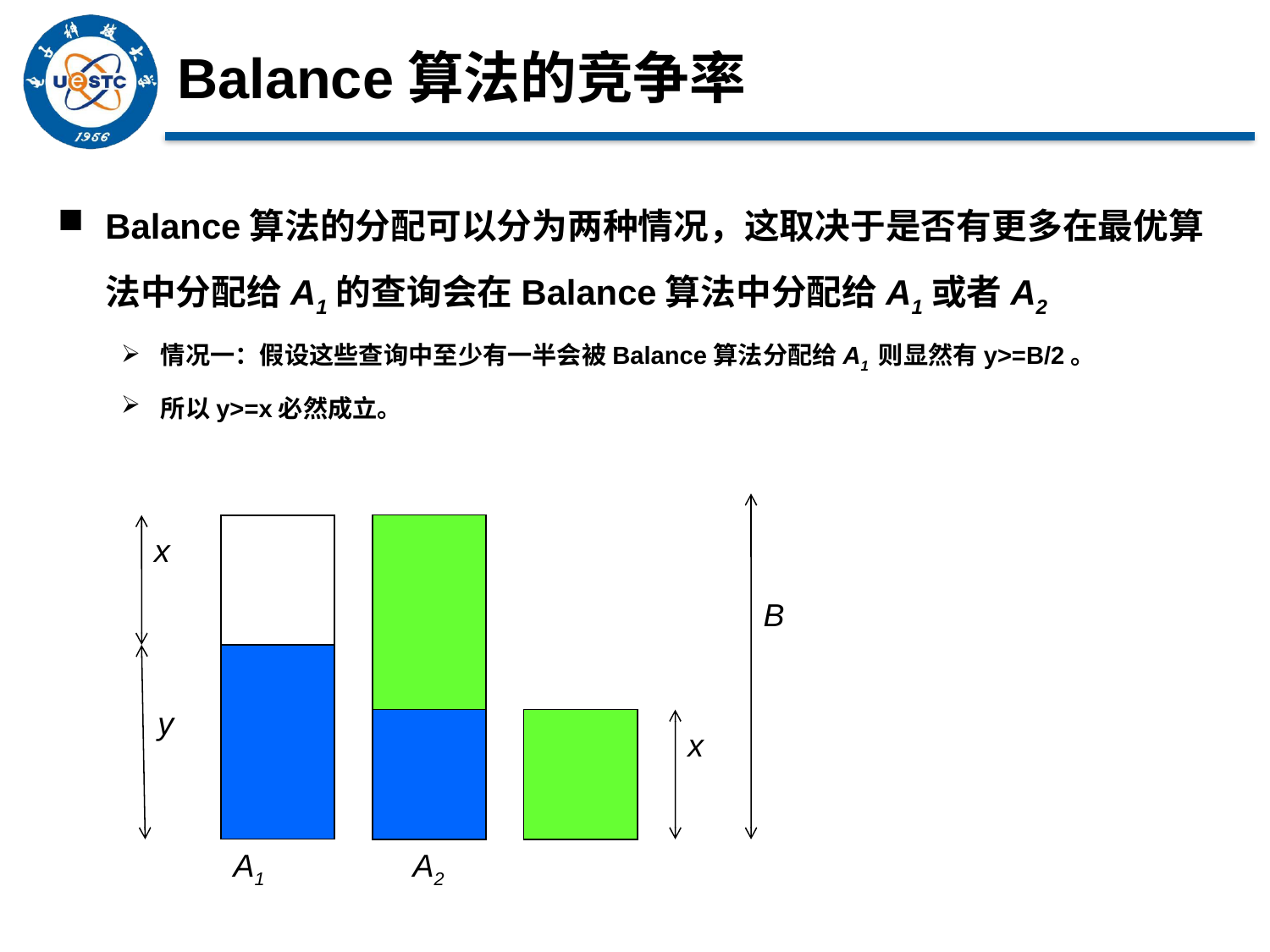

# Balance算法的竞争率
Balance算法的分配可以分为两种情况，这取决于是否有更多在最优算法中分配给A1的查询会在Balance算法中分配给A1或者A2
情况一：假设这些查询中至少有一半会被Balance算法分配给A1 则显然有y>=B/2。
所以y>=x必然成立。

x
B

y

x
A1
A2